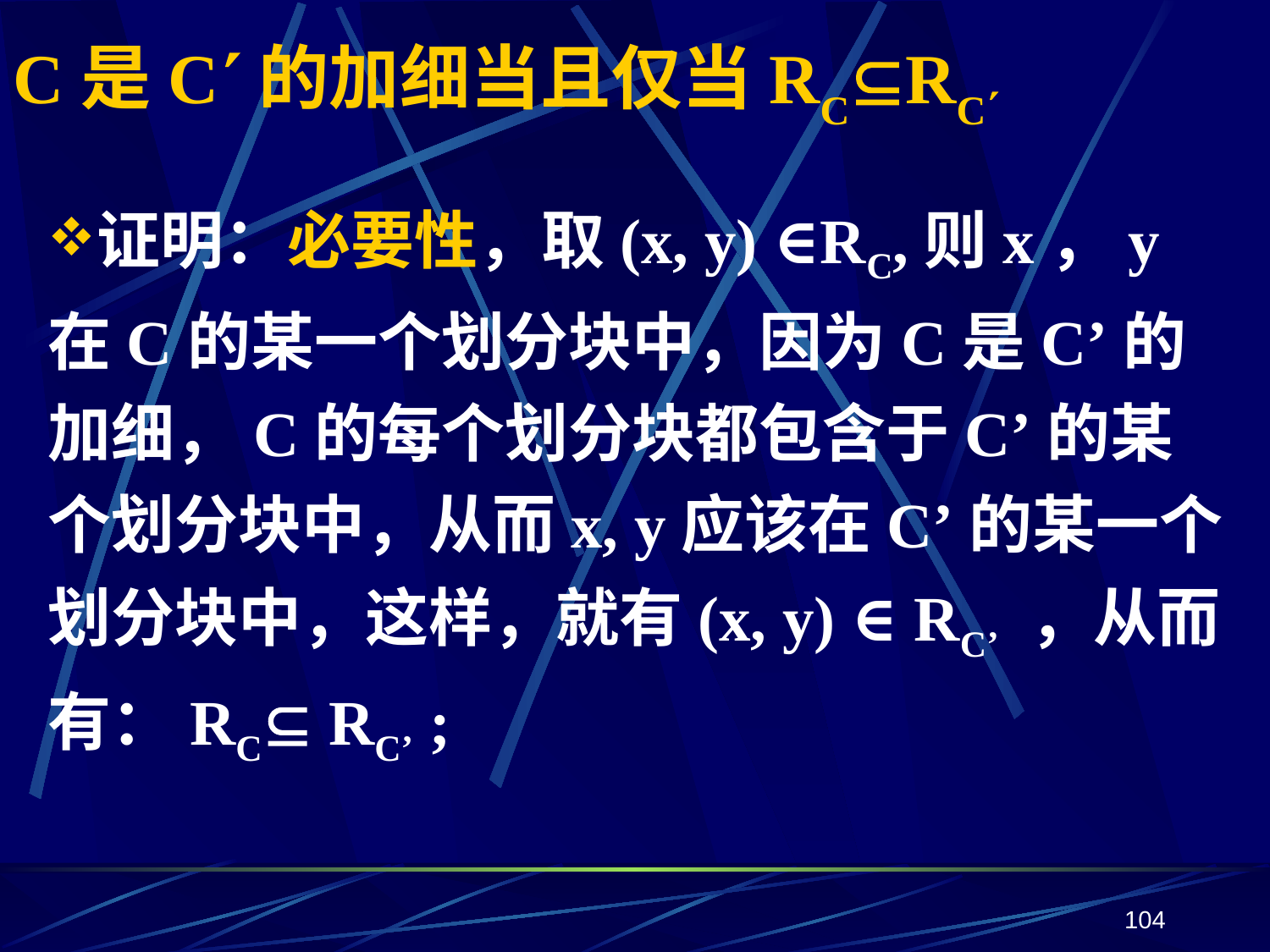

# C是C′的加细当且仅当RC⊆RC′
证明：必要性，取(x, y) ∈RC,则x，y在C的某一个划分块中，因为C是C’的加细，C的每个划分块都包含于C’的某个划分块中，从而x, y应该在C’的某一个划分块中，这样，就有(x, y) ∈ RC’ ，从而有：RC⊆ RC’ ;
104